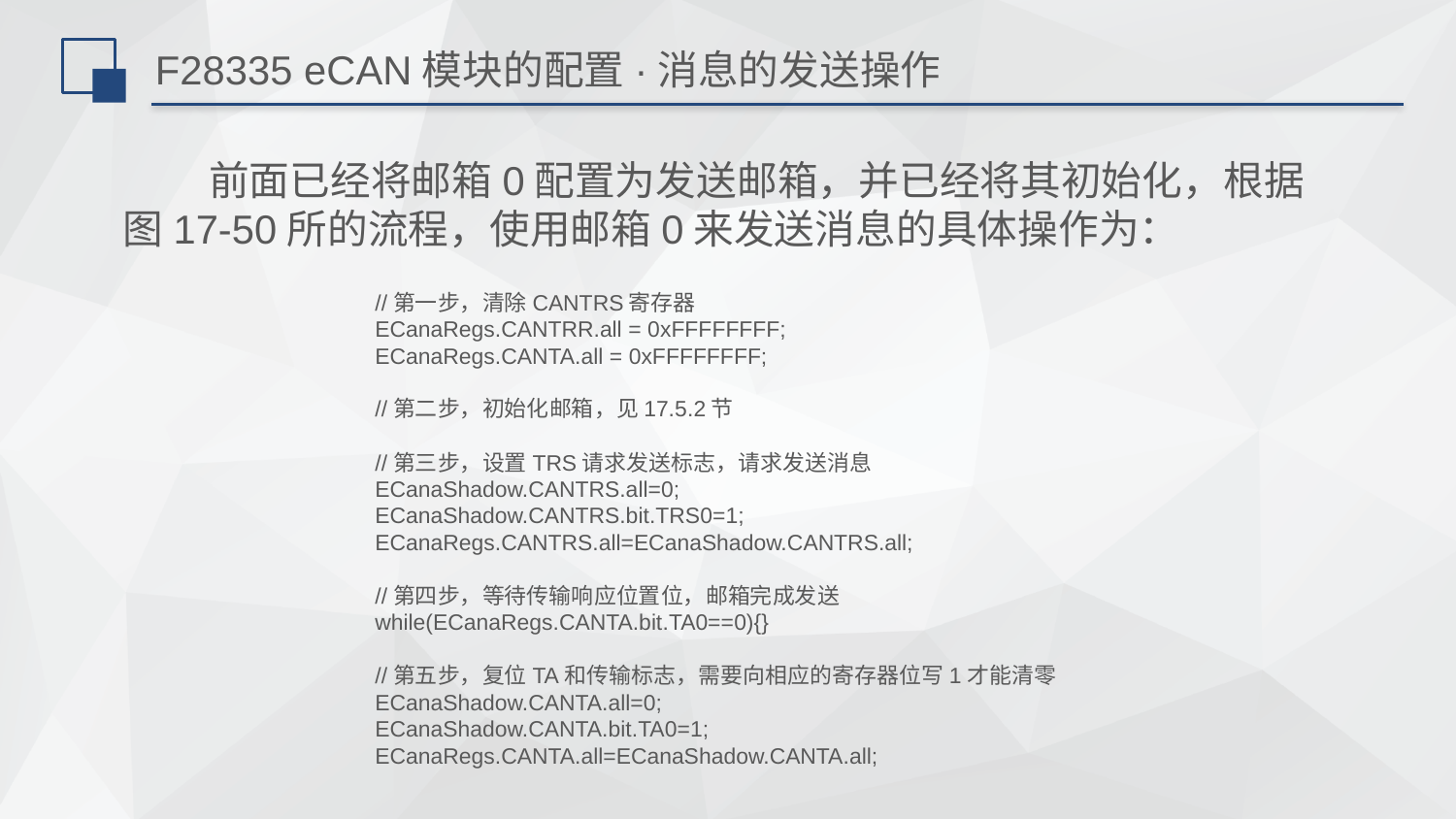

# F28335 eCAN模块的配置·消息的发送操作
前面已经将邮箱0配置为发送邮箱，并已经将其初始化，根据图17-50所的流程，使用邮箱0来发送消息的具体操作为：
//第一步，清除CANTRS寄存器
ECanaRegs.CANTRR.all = 0xFFFFFFFF;
ECanaRegs.CANTA.all = 0xFFFFFFFF;

//第二步，初始化邮箱，见17.5.2节

//第三步，设置TRS请求发送标志，请求发送消息
ECanaShadow.CANTRS.all=0;
ECanaShadow.CANTRS.bit.TRS0=1;
ECanaRegs.CANTRS.all=ECanaShadow.CANTRS.all;

//第四步，等待传输响应位置位，邮箱完成发送
while(ECanaRegs.CANTA.bit.TA0==0){}

//第五步，复位TA和传输标志，需要向相应的寄存器位写1才能清零
ECanaShadow.CANTA.all=0;
ECanaShadow.CANTA.bit.TA0=1;
ECanaRegs.CANTA.all=ECanaShadow.CANTA.all;